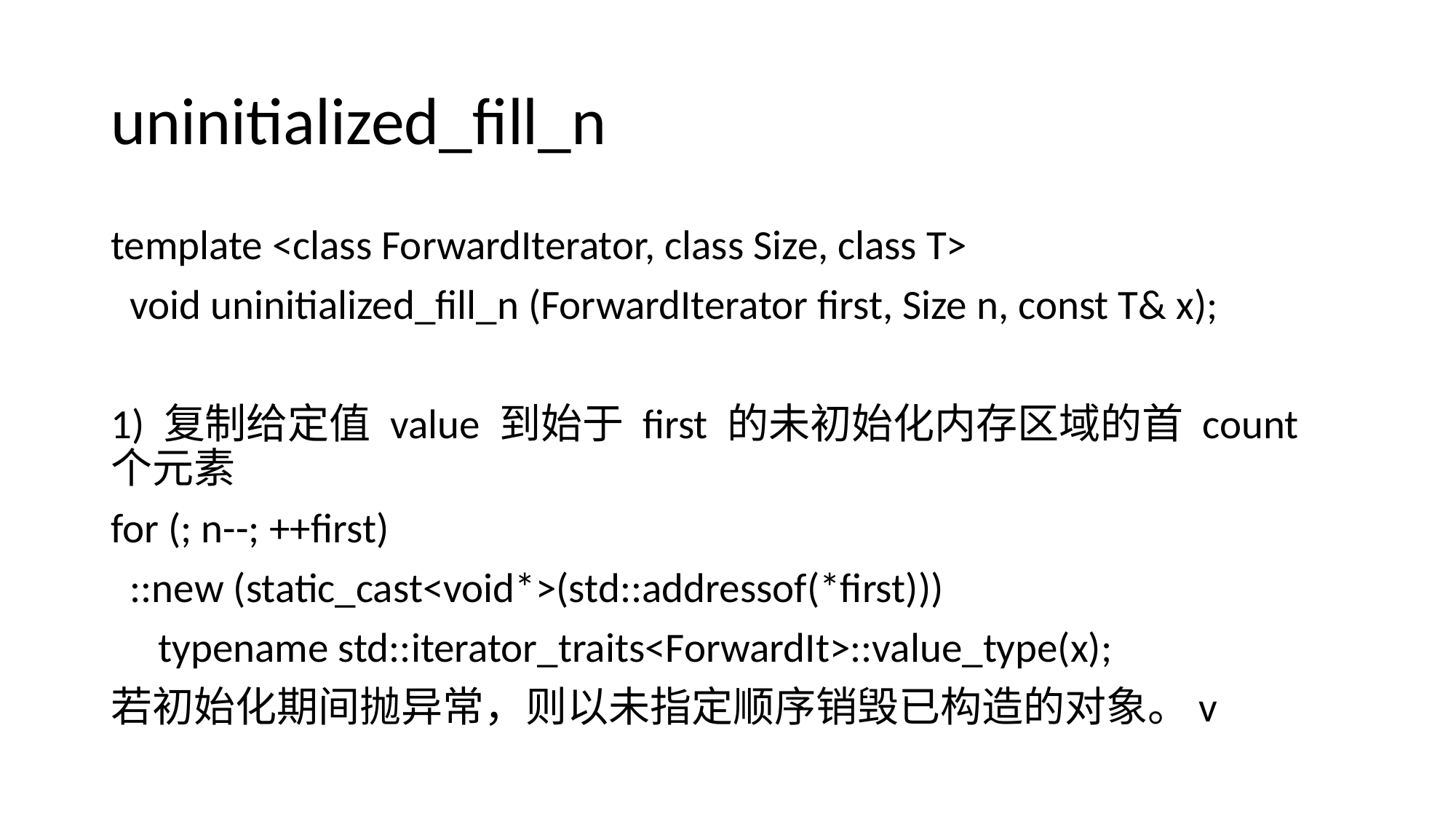

# uninitialized_fill_n
template <class ForwardIterator, class Size, class T>
  void uninitialized_fill_n (ForwardIterator first, Size n, const T& x);

1) 复制给定值 value 到始于 first 的未初始化内存区域的首 count 个元素
for (; n--; ++first)
  ::new (static_cast<void*>(std::addressof(*first)))
     typename std::iterator_traits<ForwardIt>::value_type(x);
若初始化期间抛异常，则以未指定顺序销毁已构造的对象。v